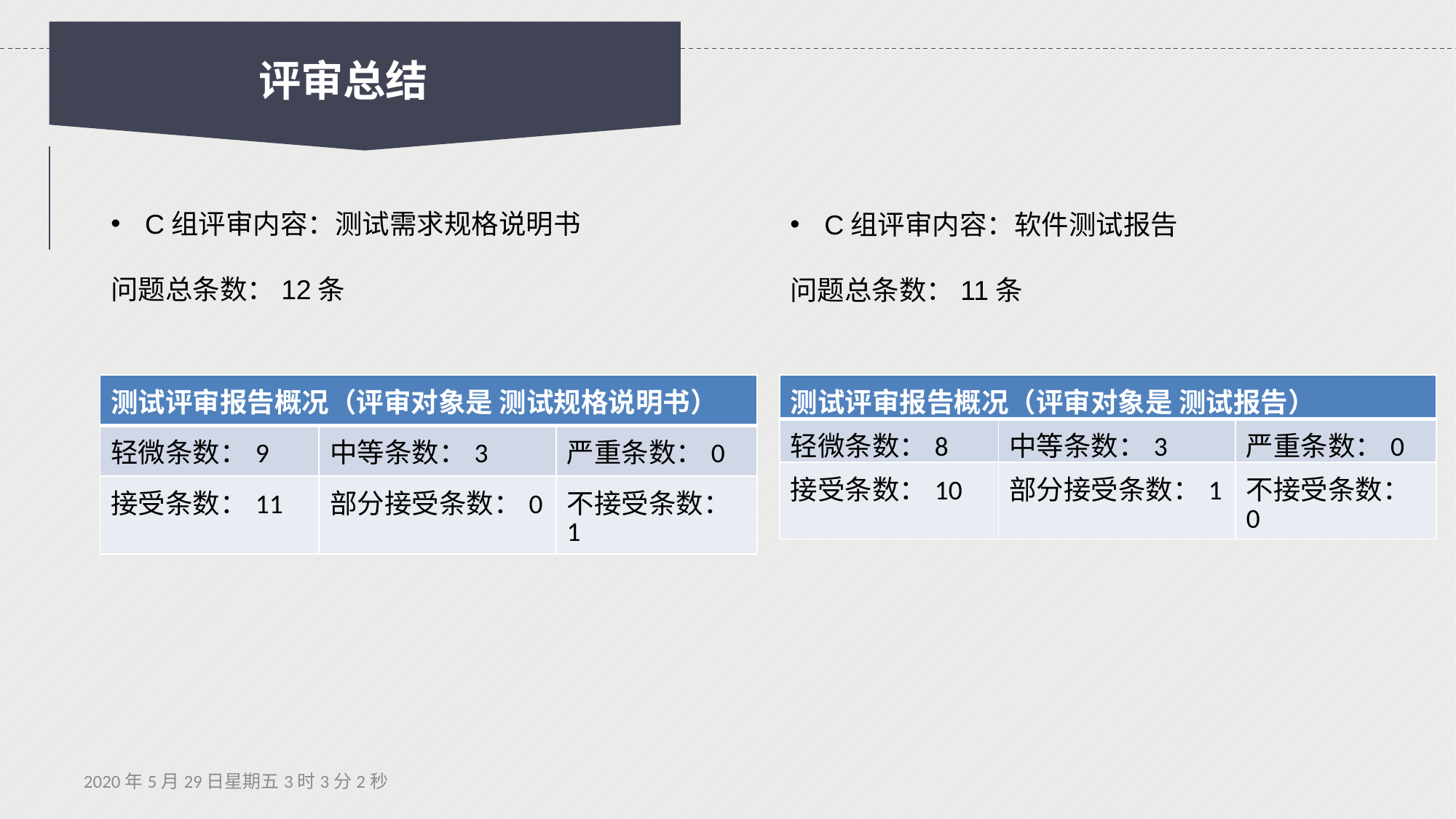

评审总结
C组评审内容：测试需求规格说明书
问题总条数：12条
C组评审内容：软件测试报告
问题总条数：11条
| 测试评审报告概况（评审对象是 测试规格说明书） |  |  |
| --- | --- | --- |
| 轻微条数：9 | 中等条数：3 | 严重条数：0 |
| 接受条数：11 | 部分接受条数：0 | 不接受条数：1 |
| 测试评审报告概况（评审对象是 测试报告） |  |  |
| --- | --- | --- |
| 轻微条数：8 | 中等条数：3 | 严重条数：0 |
| 接受条数：10 | 部分接受条数：1 | 不接受条数：0 |
2020年5月29日星期五3时3分2秒